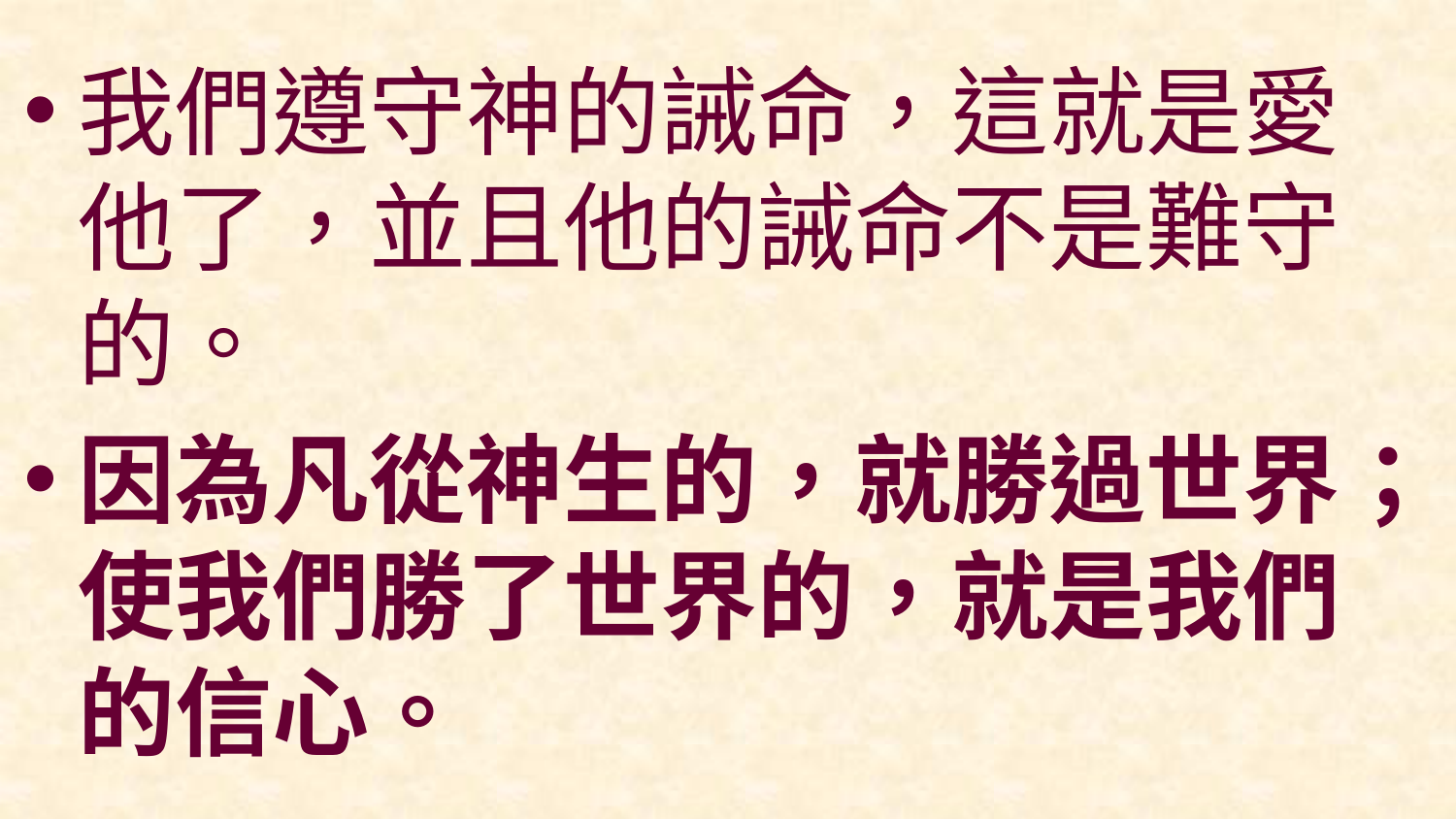

我們遵守神的誡命，這就是愛他了，並且他的誡命不是難守的。
因為凡從神生的，就勝過世界；使我們勝了世界的，就是我們的信心。